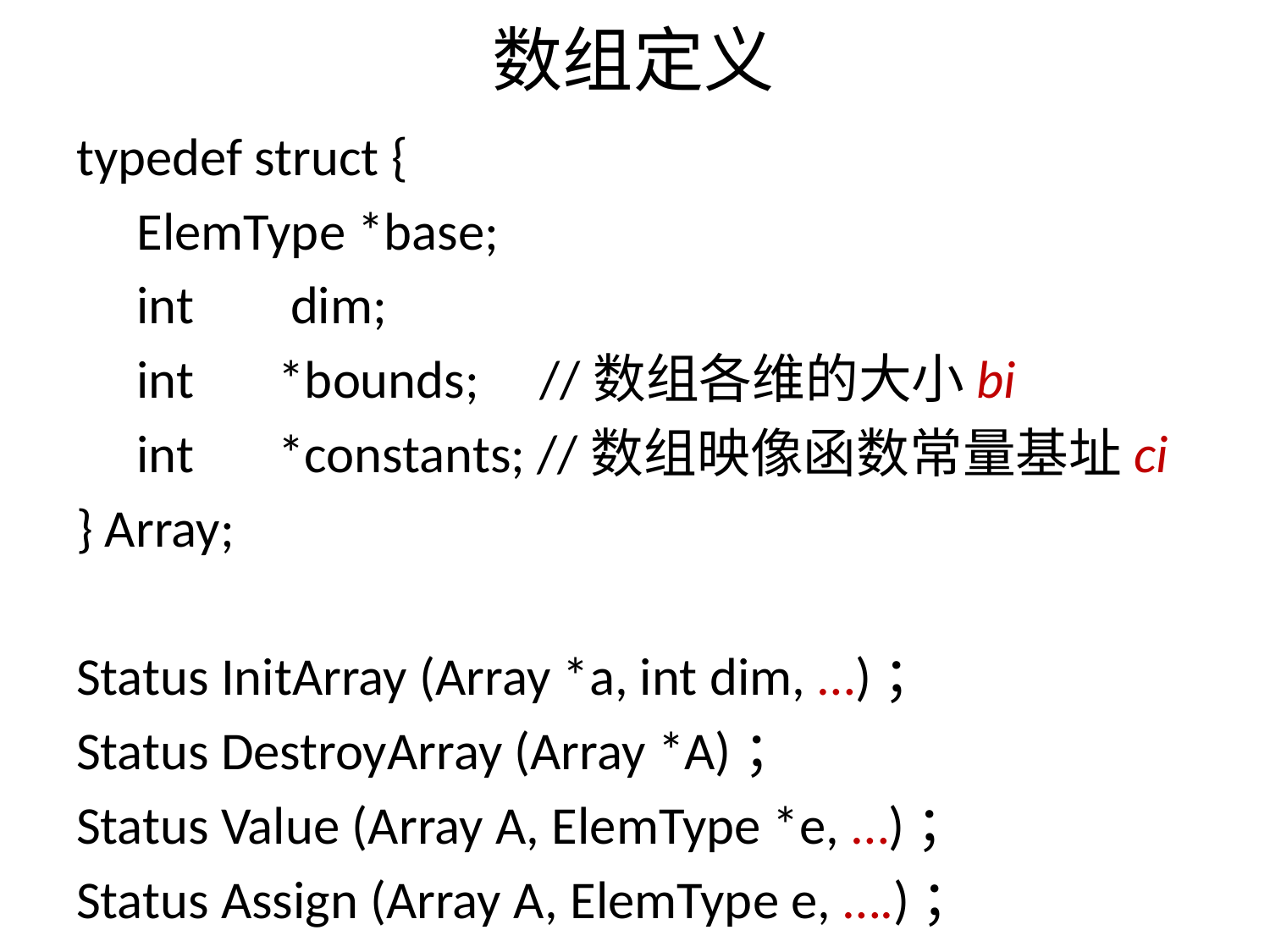

# 数组定义
typedef struct {
     ElemType *base;
     int        dim;
     int       *bounds;     //数组各维的大小bi
     int       *constants; //数组映像函数常量基址ci
} Array;

Status InitArray (Array *a, int dim, …)；
Status DestroyArray (Array *A)；
Status Value (Array A, ElemType *e, …)；
Status Assign (Array A, ElemType e, ….)；